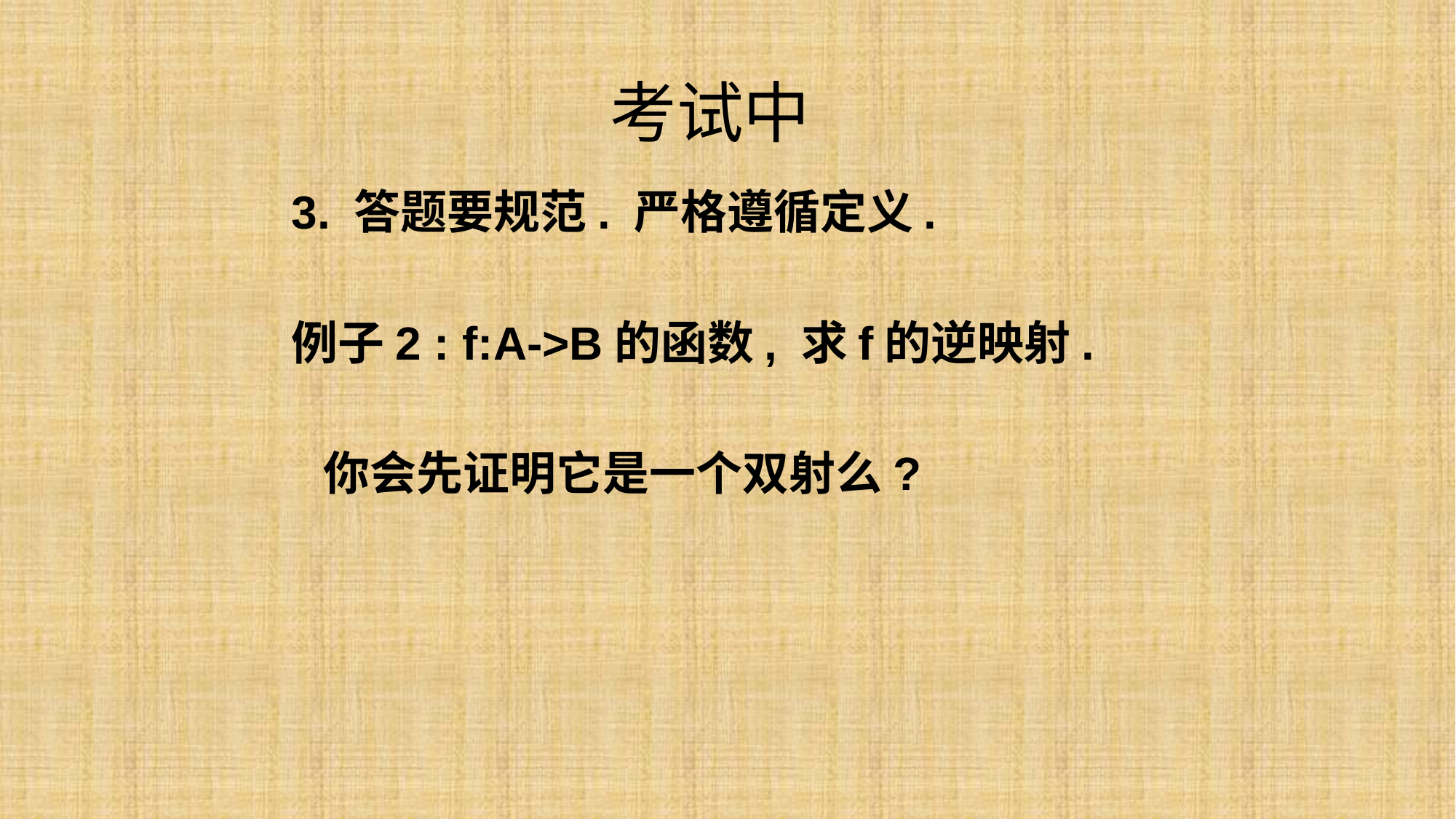

# 考试中
3. 答题要规范. 严格遵循定义.

例子2 : f:A->B的函数, 求f的逆映射.

  你会先证明它是一个双射么?